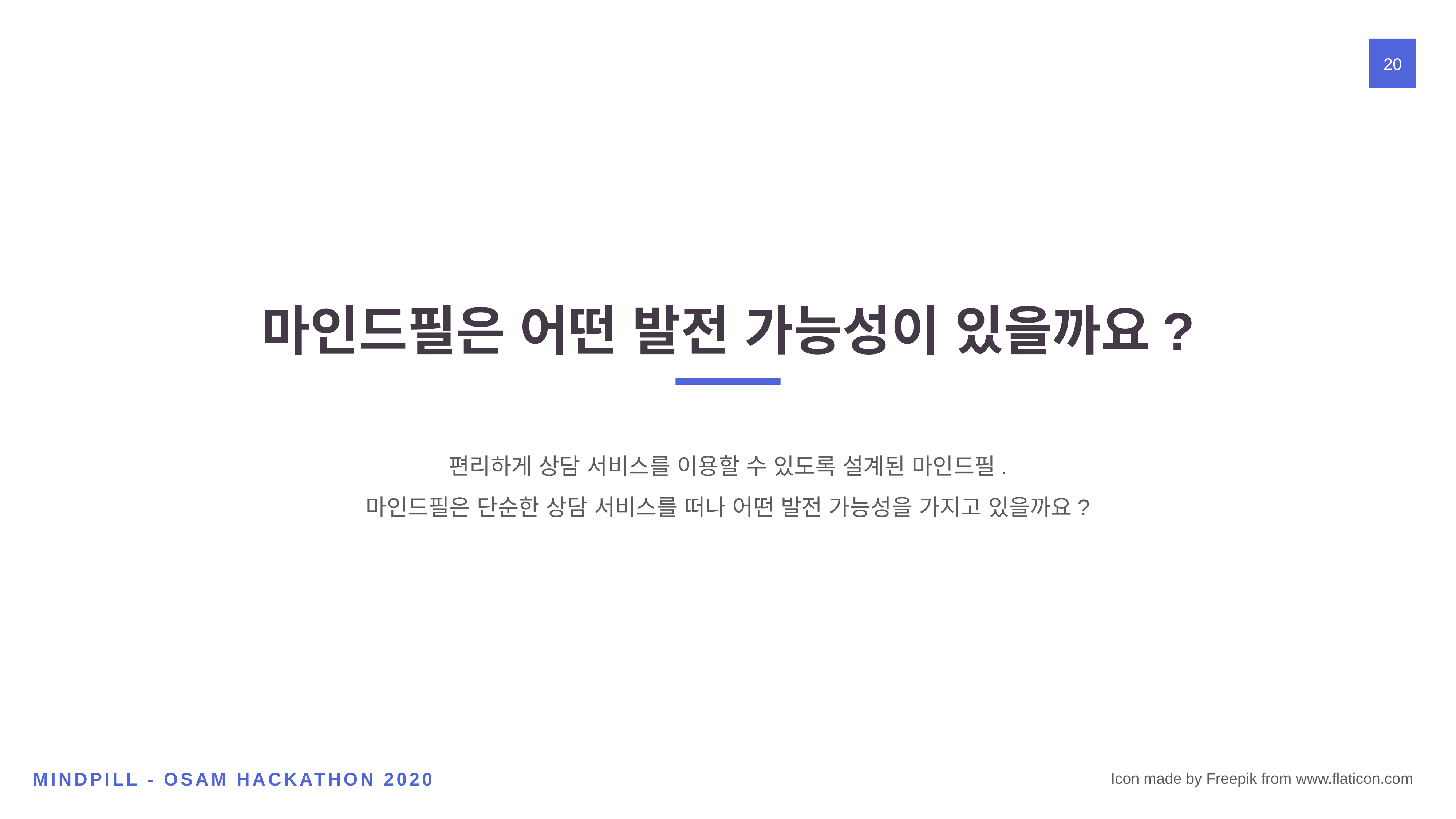

# 마인드필은 어떤 발전 가능성이 있을까요?
편리하게 상담 서비스를 이용할 수 있도록 설계된 마인드필.
마인드필은 단순한 상담 서비스를 떠나 어떤 발전 가능성을 가지고 있을까요?